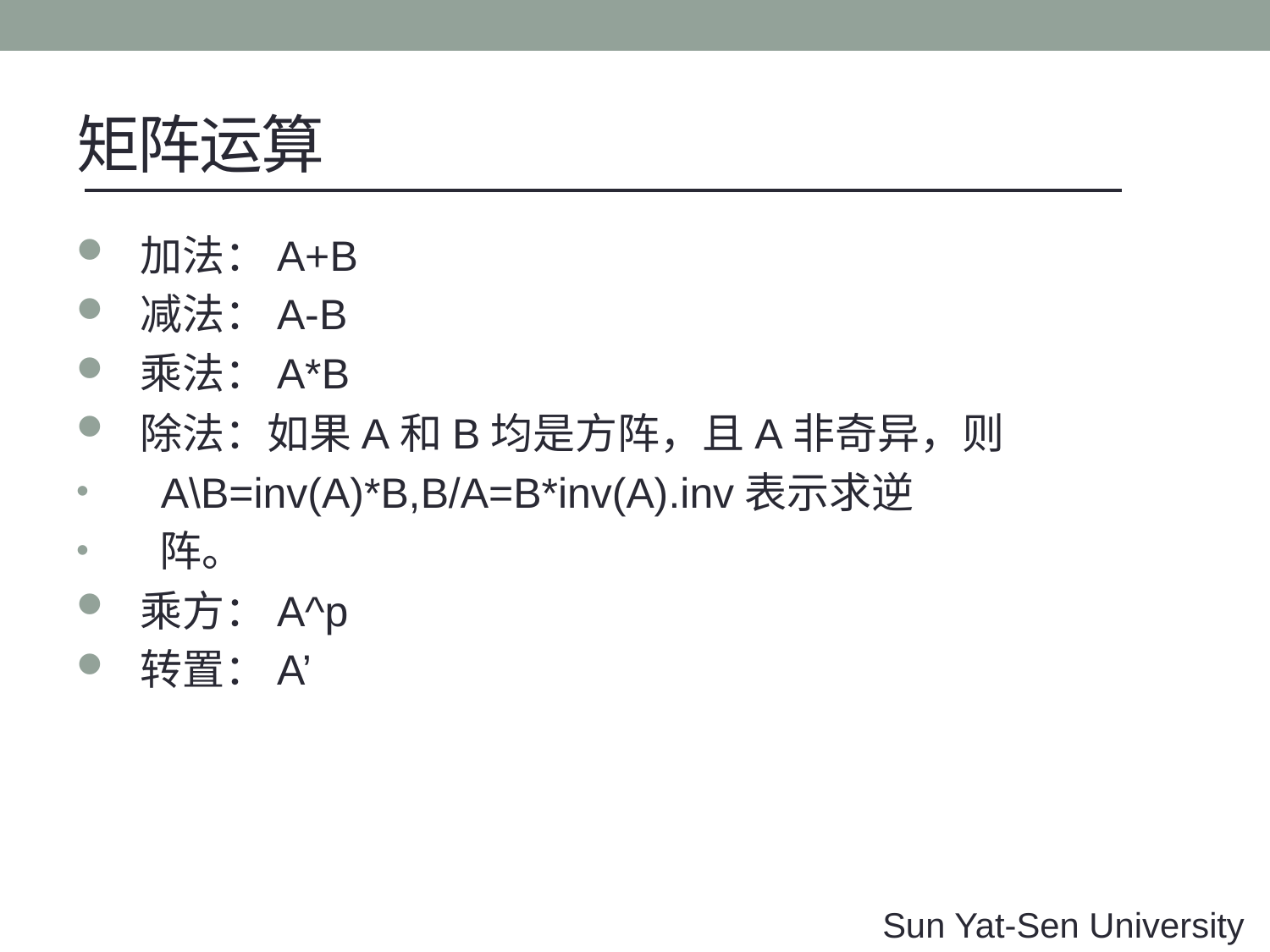

# 矩阵运算
加法：A+B
减法：A-B
乘法：A*B
除法：如果A和B均是方阵，且A非奇异，则
     A\B=inv(A)*B,B/A=B*inv(A).inv表示求逆
     阵。
乘方：A^p
转置：A’